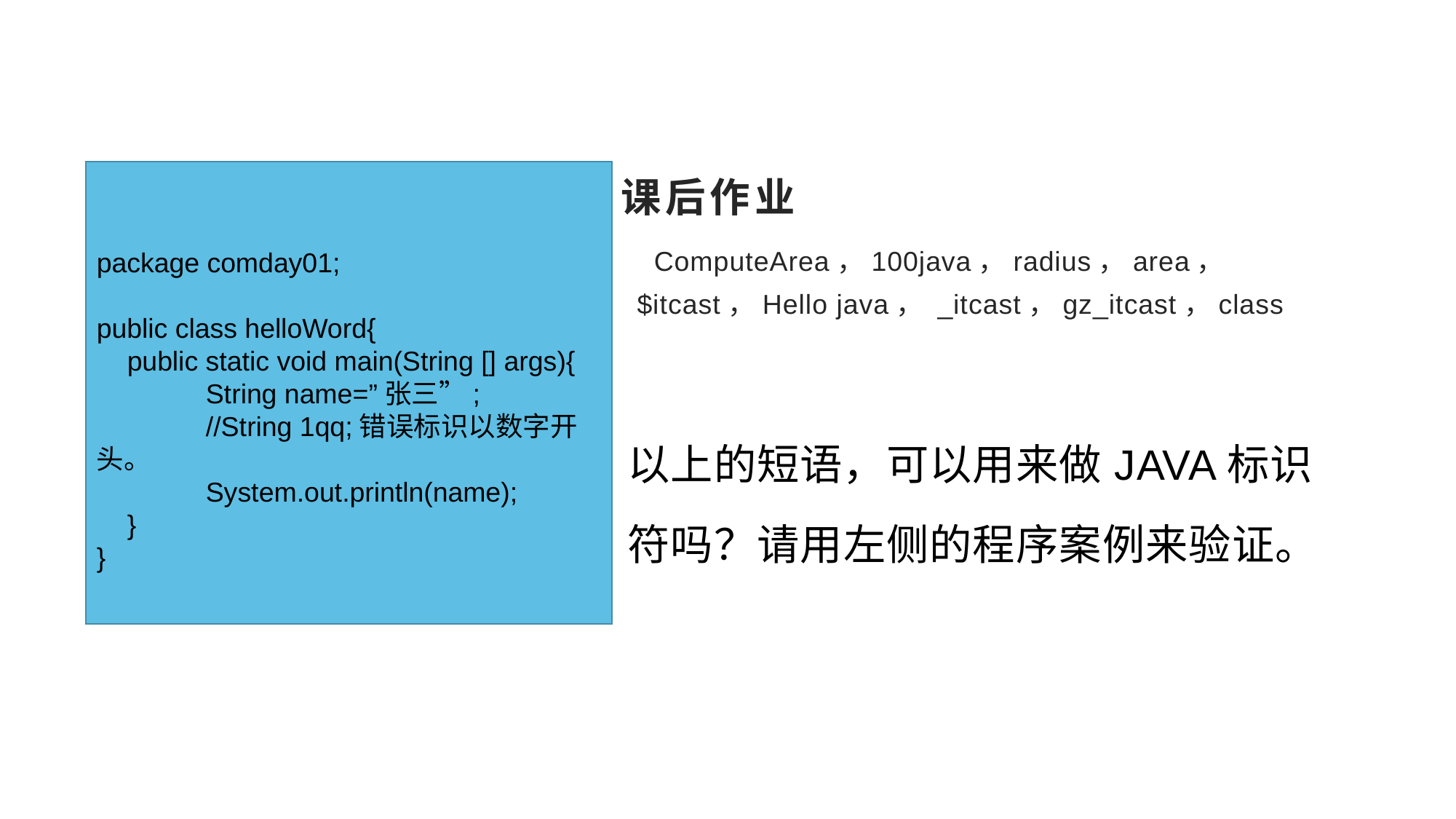

package comday01;

public class helloWord{
    public static void main(String [] args){
	String name=”张三”;
	//String 1qq;错误标识以数字开头。
	System.out.println(name);
    }
}
课后作业
  ComputeArea，100java，radius，area，$itcast，Hello java， _itcast，gz_itcast，class
以上的短语，可以用来做JAVA标识符吗？请用左侧的程序案例来验证。